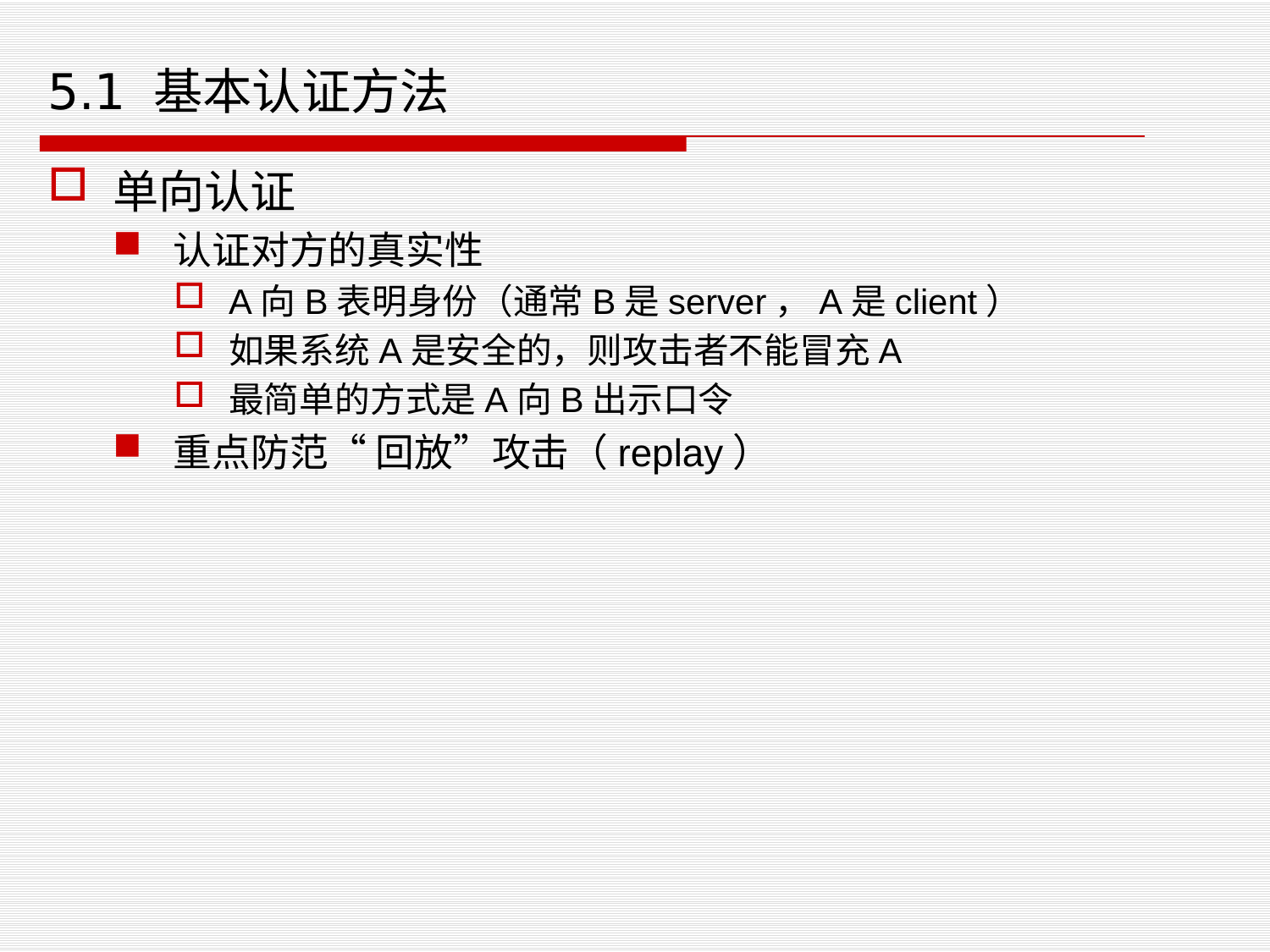

2
# 5.1 基本认证方法
单向认证
认证对方的真实性
A向B表明身份（通常B是server，A是client）
如果系统A是安全的，则攻击者不能冒充A
最简单的方式是A向B出示口令
重点防范“ 回放”攻击（replay）